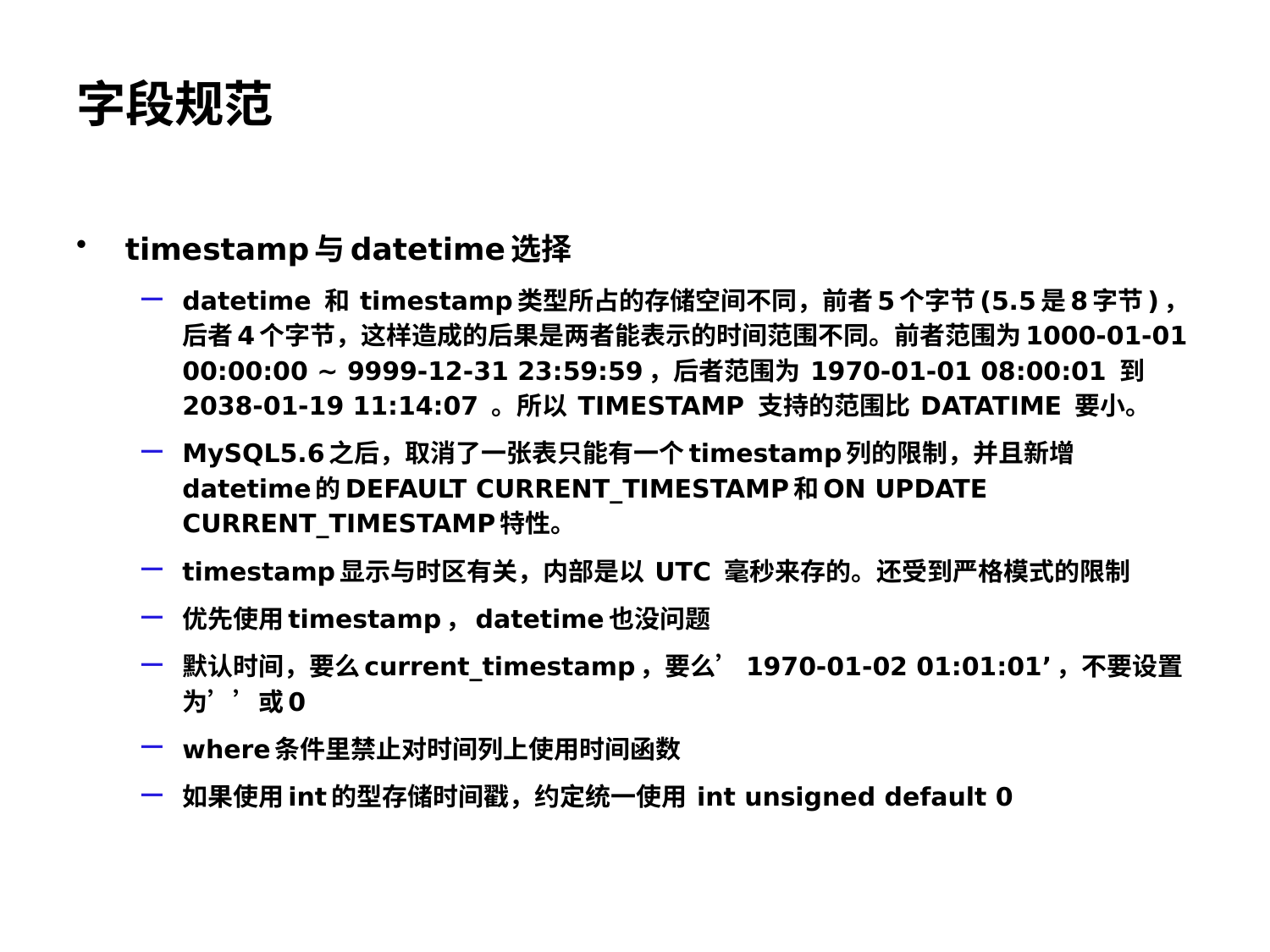

# 字段规范
timestamp与datetime选择
datetime 和 timestamp类型所占的存储空间不同，前者5个字节(5.5是8字节)，后者4个字节，这样造成的后果是两者能表示的时间范围不同。前者范围为1000-01-01 00:00:00 ~ 9999-12-31 23:59:59，后者范围为 1970-01-01 08:00:01 到 2038-01-19 11:14:07 。所以 TIMESTAMP 支持的范围比 DATATIME 要小。
MySQL5.6之后，取消了一张表只能有一个timestamp列的限制，并且新增datetime的DEFAULT CURRENT_TIMESTAMP和ON UPDATE CURRENT_TIMESTAMP特性。
timestamp显示与时区有关，内部是以 UTC 毫秒来存的。还受到严格模式的限制
优先使用timestamp，datetime也没问题
默认时间，要么current_timestamp，要么’1970-01-02 01:01:01’，不要设置为’’或0
where条件里禁止对时间列上使用时间函数
如果使用int的型存储时间戳，约定统一使用 int unsigned default 0